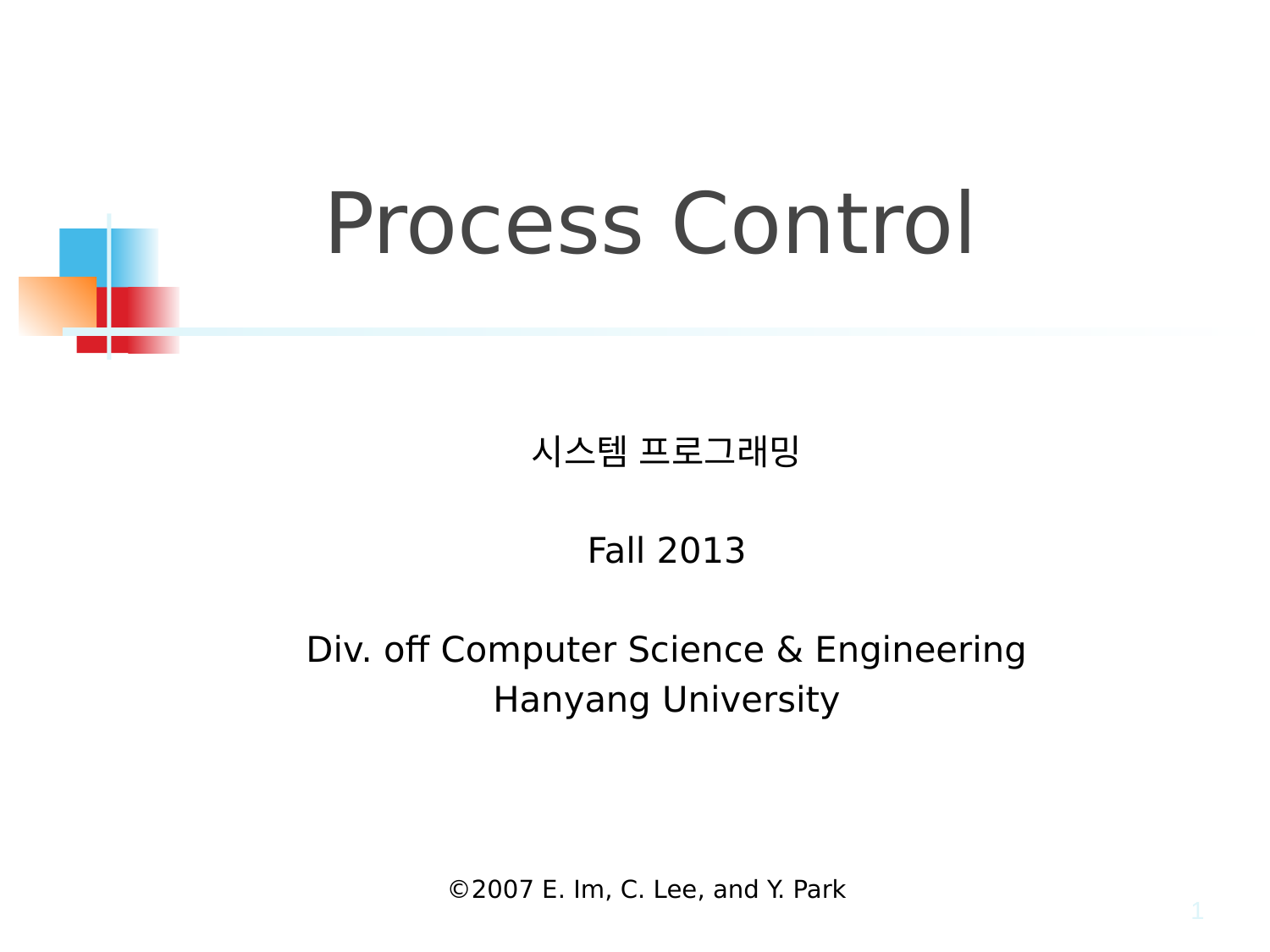

# Process Control
시스템 프로그래밍

Fall 2013

Div. off Computer Science & Engineering
Hanyang University
©2007 E. Im, C. Lee, and Y. Park
1